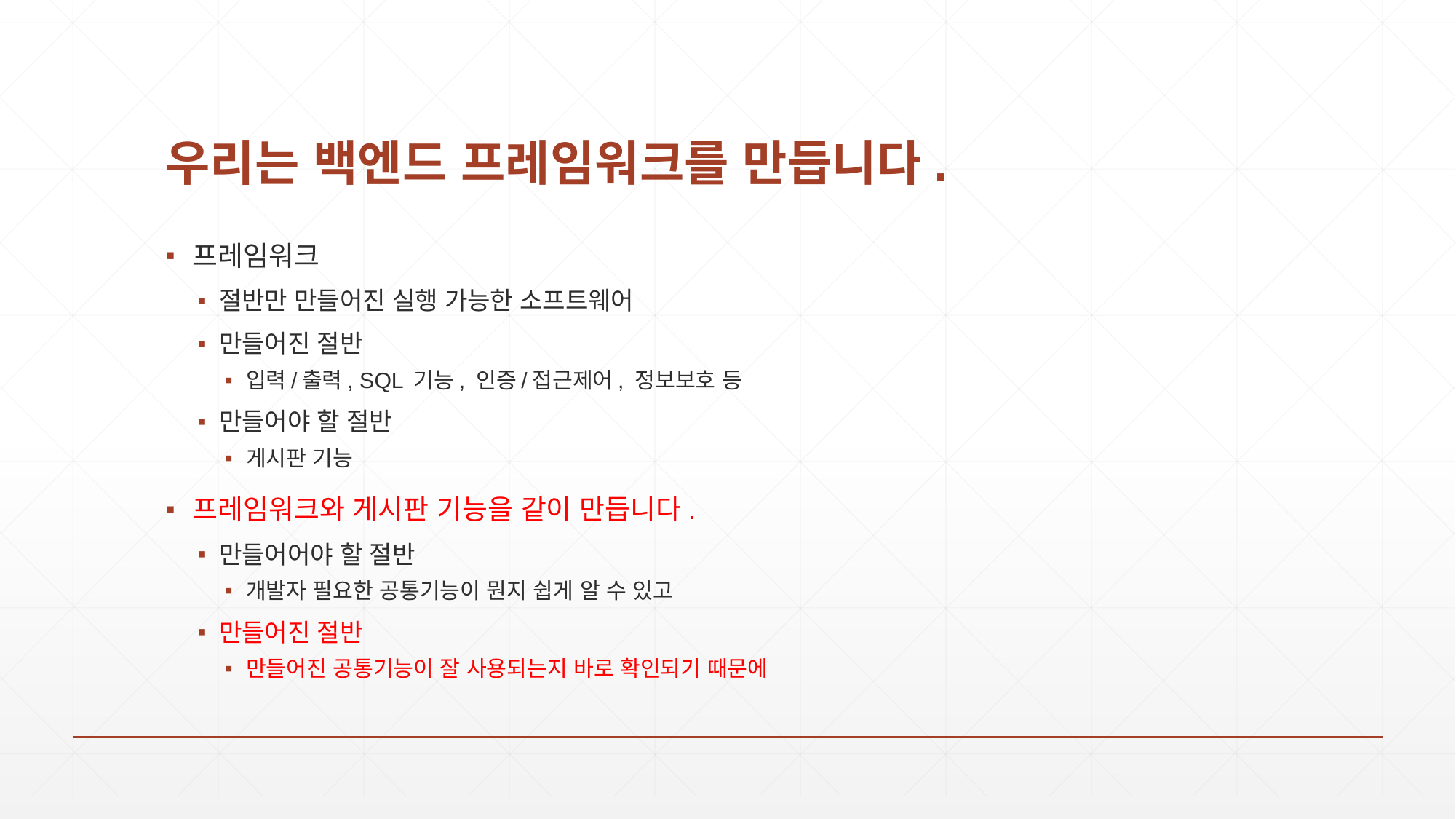

# 우리는 백엔드 프레임워크를 만듭니다.
프레임워크
절반만 만들어진 실행 가능한 소프트웨어
만들어진 절반
입력/출력, SQL 기능, 인증/접근제어, 정보보호 등
만들어야 할 절반
게시판 기능
프레임워크와 게시판 기능을 같이 만듭니다.
만들어어야 할 절반
개발자 필요한 공통기능이 뭔지 쉽게 알 수 있고
만들어진 절반
만들어진 공통기능이 잘 사용되는지 바로 확인되기 때문에